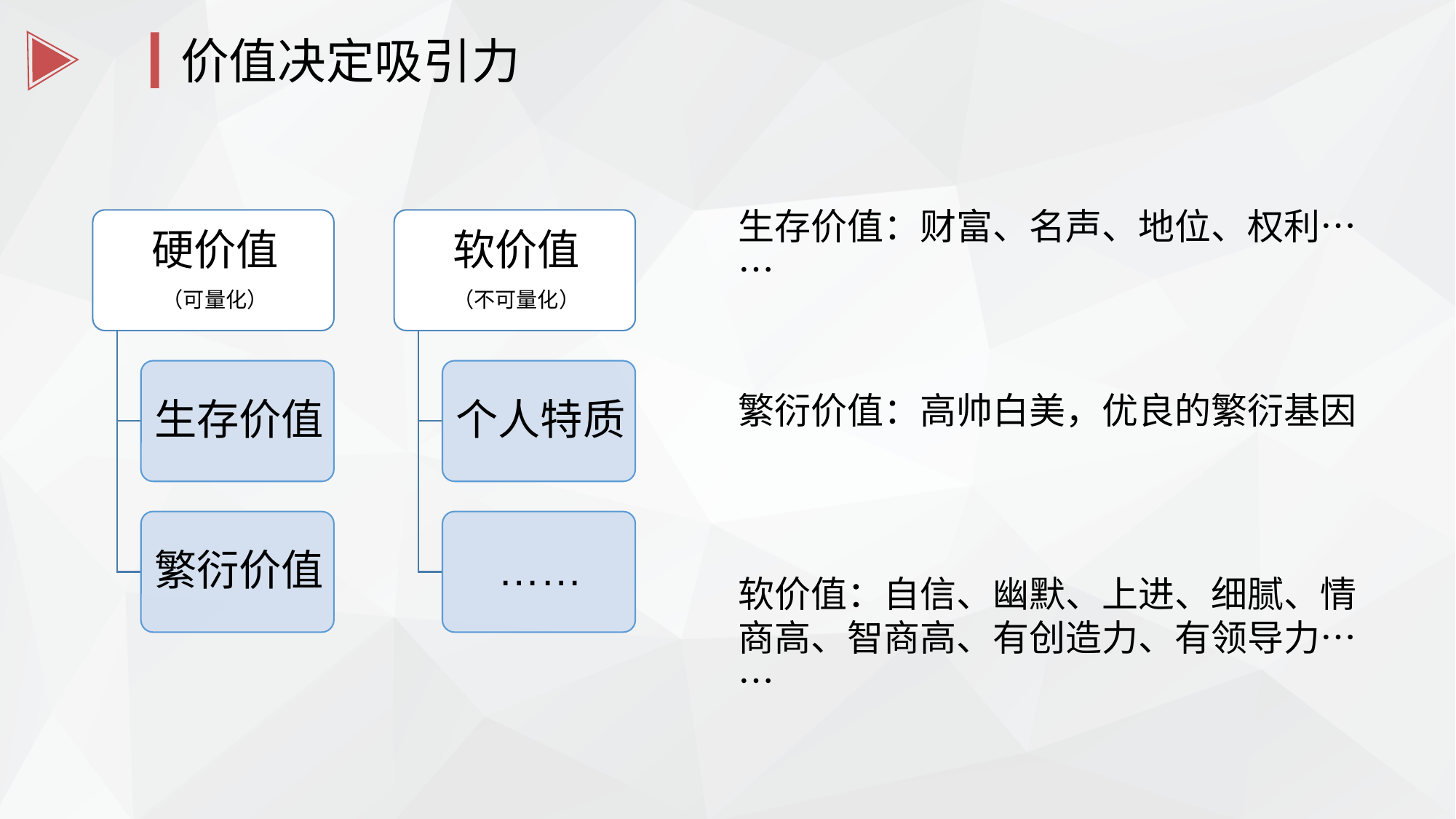

价值决定吸引力

硬价值
（可量化）
生存价值
繁衍价值
软价值
（不可量化）
个人特质
……
生存价值：财富、名声、地位、权利……
繁衍价值：高帅白美，优良的繁衍基因
软价值：自信、幽默、上进、细腻、情商高、智商高、有创造力、有领导力……